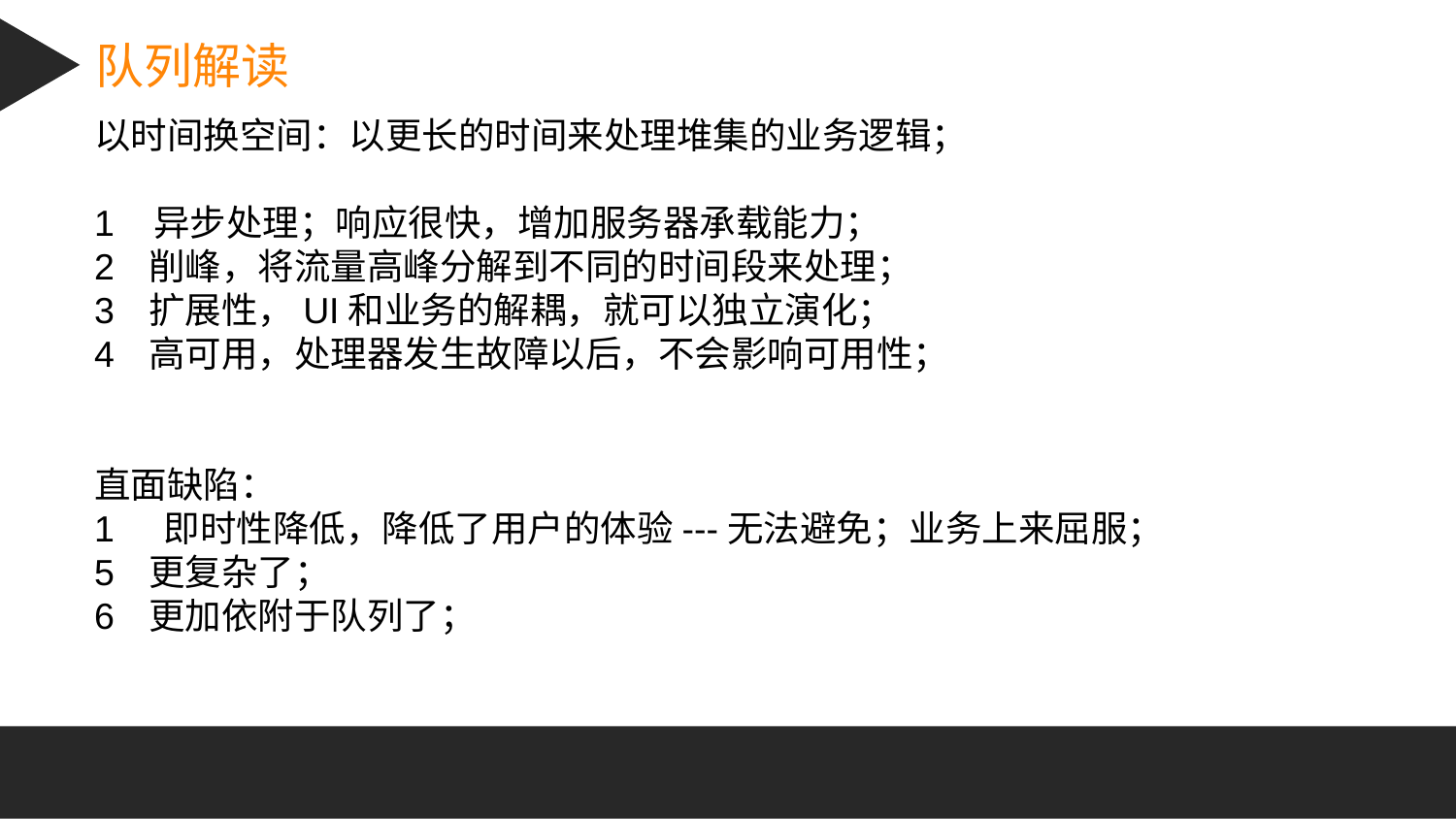

队列解读
以时间换空间：以更长的时间来处理堆集的业务逻辑；

1   异步处理；响应很快，增加服务器承载能力；
削峰，将流量高峰分解到不同的时间段来处理；
扩展性，UI和业务的解耦，就可以独立演化；
高可用，处理器发生故障以后，不会影响可用性；

直面缺陷：
1    即时性降低，降低了用户的体验---无法避免；业务上来屈服；
更复杂了；
更加依附于队列了；